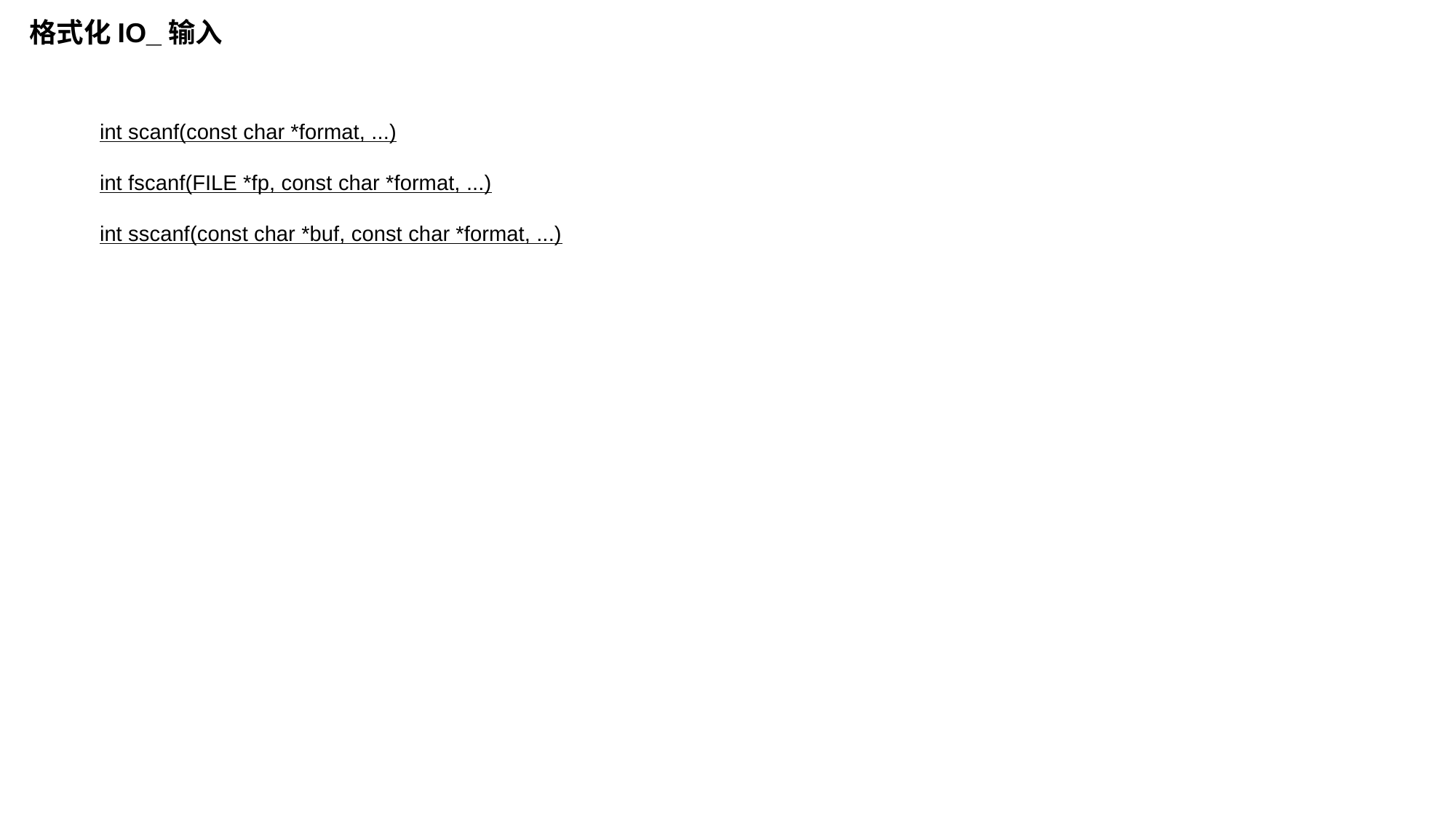

格式化IO_输入
int scanf(const char *format, ...)

int fscanf(FILE *fp, const char *format, ...)

int sscanf(const char *buf, const char *format, ...)